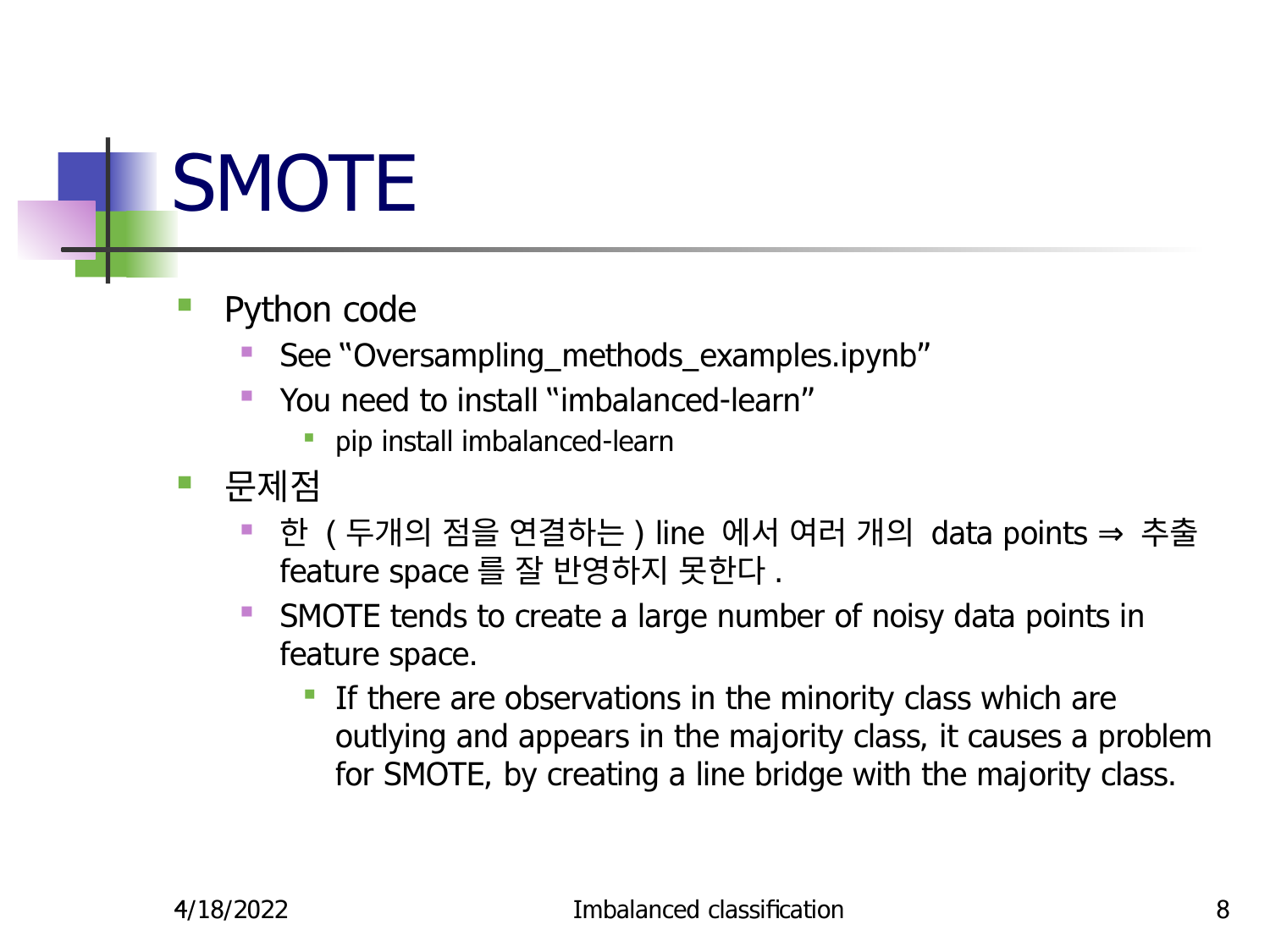

# SMOTE
Python code
See “Oversampling_methods_examples.ipynb”
You need to install “imbalanced-learn”
pip install imbalanced-learn
문제점
한 (두개의 점을 연결하는) line 에서 여러 개의 data points ⇒ 추출 feature space를 잘 반영하지 못한다.
SMOTE tends to create a large number of noisy data points in feature space.
If there are observations in the minority class which are outlying and appears in the majority class, it causes a problem for SMOTE, by creating a line bridge with the majority class.
4/18/2022
Imbalanced classification
8